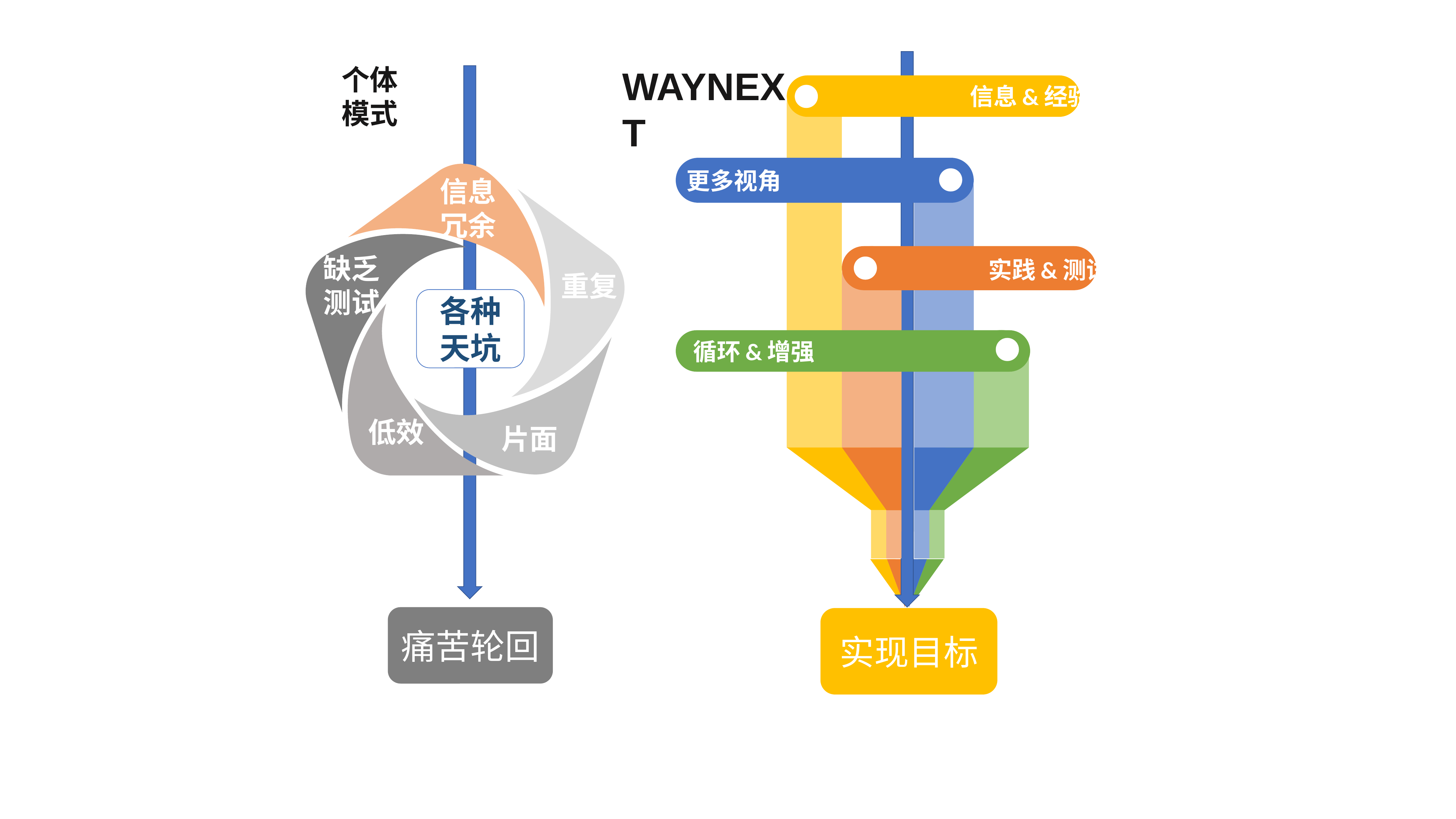

WAYNEXT
个体模式

信息&经验

更多视角

信息冗余
缺乏测试
重复
低效
片面

实践&测试

各种天坑

循环&增强

痛苦轮回
实现目标